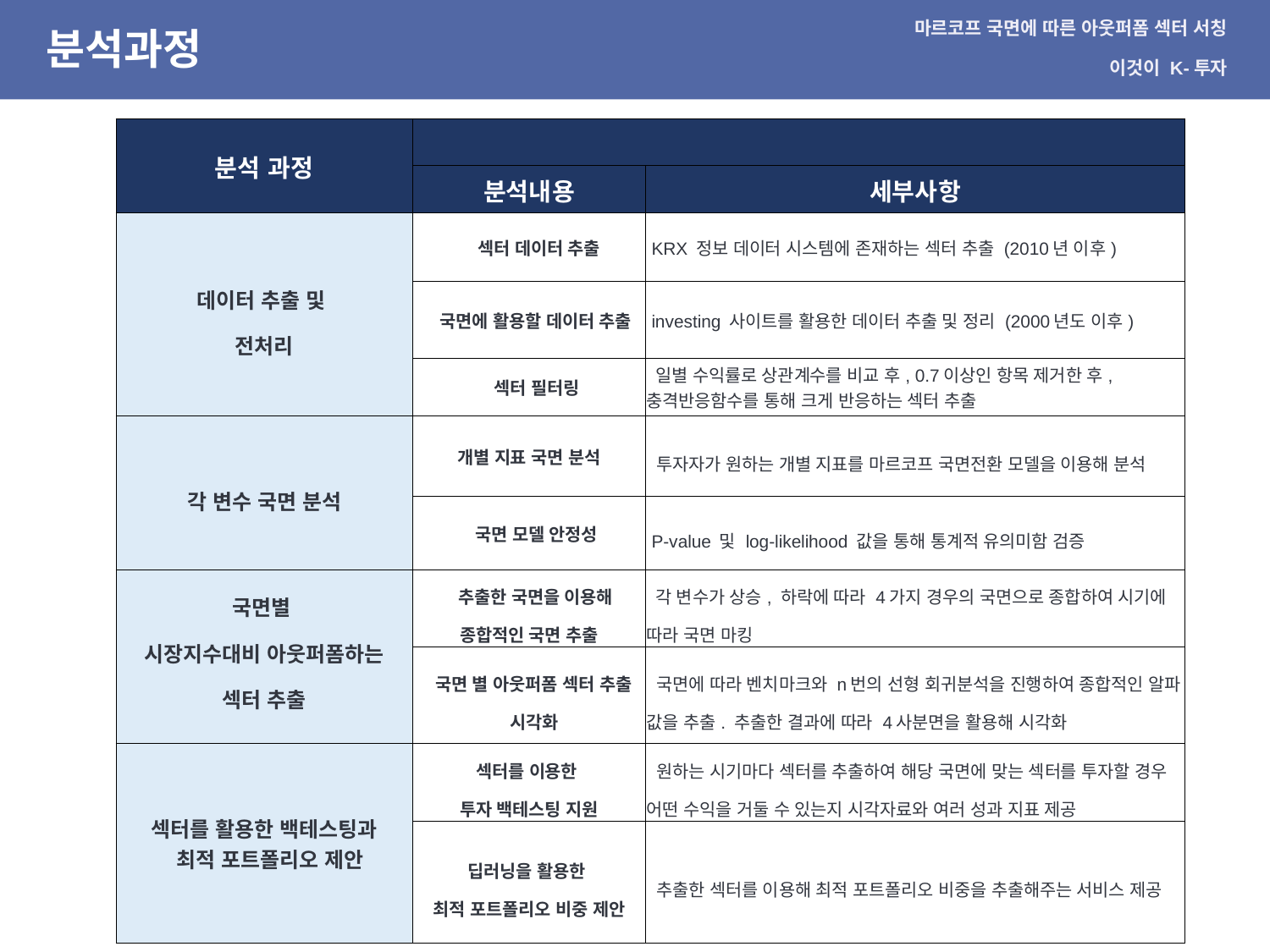

마르코프 국면에 따른 아웃퍼폼 섹터 서칭
이것이 K-투자
분석과정
| 분석 과정 |  |  |
| --- | --- | --- |
|  | 분석내용 | 세부사항 |
| 데이터 추출 및 전처리 | 섹터 데이터 추출 | KRX 정보 데이터 시스템에 존재하는 섹터 추출 (2010년 이후) |
|  | 국면에 활용할 데이터 추출 | investing 사이트를 활용한 데이터 추출 및 정리 (2000년도 이후) |
|  | 섹터 필터링 | 일별 수익률로 상관계수를 비교 후, 0.7이상인 항목 제거한 후, 충격반응함수를 통해 크게 반응하는 섹터 추출 |
| 각 변수 국면 분석 | 개별 지표 국면 분석 | 투자자가 원하는 개별 지표를 마르코프 국면전환 모델을 이용해 분석 |
|  | 국면 모델 안정성 | P-value 및 log-likelihood 값을 통해 통계적 유의미함 검증 |
| 국면별 시장지수대비 아웃퍼폼하는 섹터 추출 | 추출한 국면을 이용해 종합적인 국면 추출 | 각 변수가 상승, 하락에 따라 4가지 경우의 국면으로 종합하여 시기에 따라 국면 마킹 |
|  | 국면 별 아웃퍼폼 섹터 추출 시각화 | 국면에 따라 벤치마크와 n번의 선형 회귀분석을 진행하여 종합적인 알파 값을 추출. 추출한 결과에 따라 4사분면을 활용해 시각화 |
| 섹터를 활용한 백테스팅과 최적 포트폴리오 제안 | 섹터를 이용한 투자 백테스팅 지원 | 원하는 시기마다 섹터를 추출하여 해당 국면에 맞는 섹터를 투자할 경우 어떤 수익을 거둘 수 있는지 시각자료와 여러 성과 지표 제공 |
|  | 딥러닝을 활용한 최적 포트폴리오 비중 제안 | 추출한 섹터를 이용해 최적 포트폴리오 비중을 추출해주는 서비스 제공 |
13